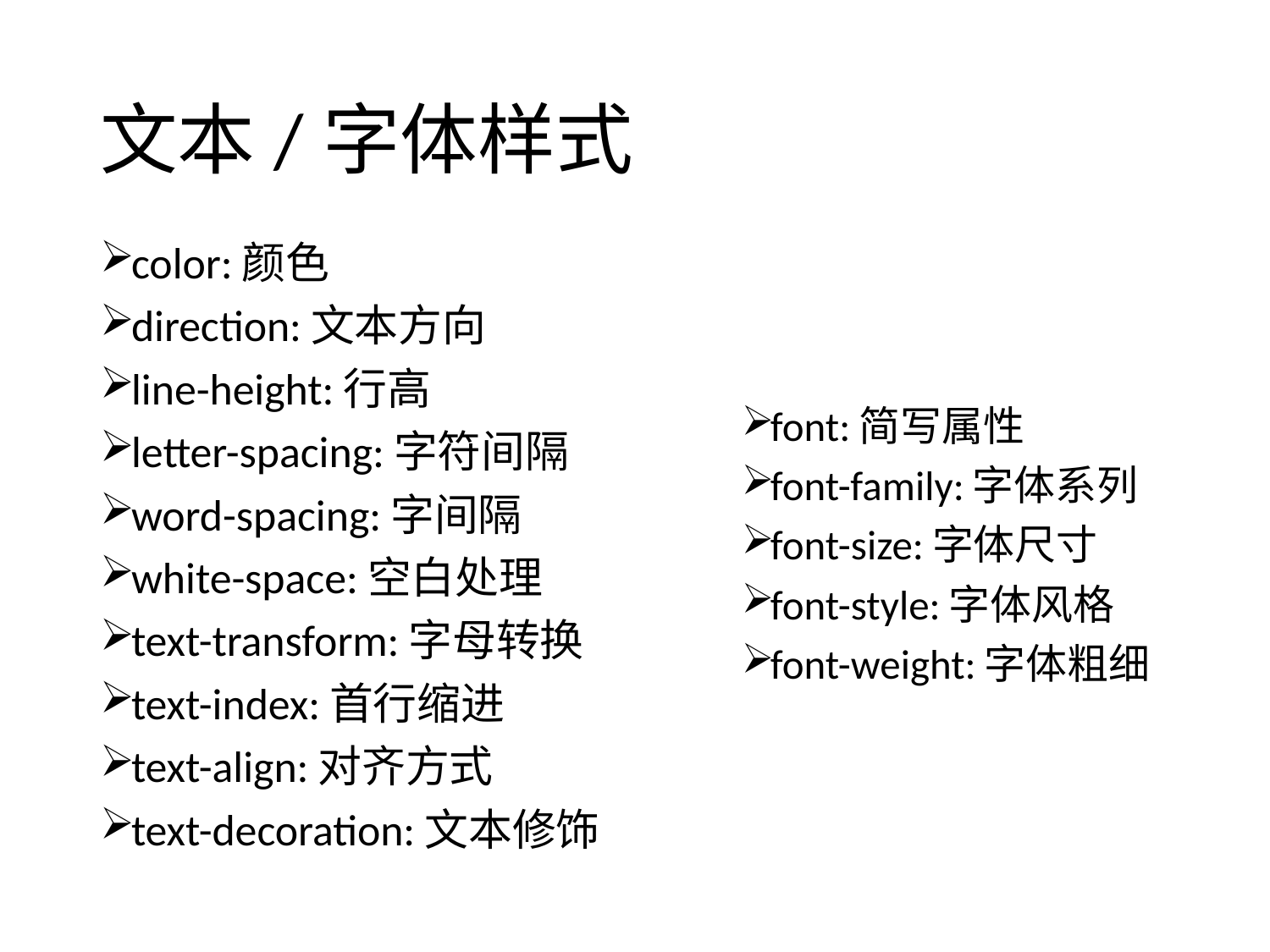

# 文本/字体样式
color:颜色
direction:文本方向
line-height:行高
letter-spacing:字符间隔
word-spacing:字间隔
white-space:空白处理
text-transform:字母转换
text-index:首行缩进
text-align:对齐方式
text-decoration:文本修饰
font:简写属性
font-family:字体系列
font-size:字体尺寸
font-style:字体风格
font-weight:字体粗细